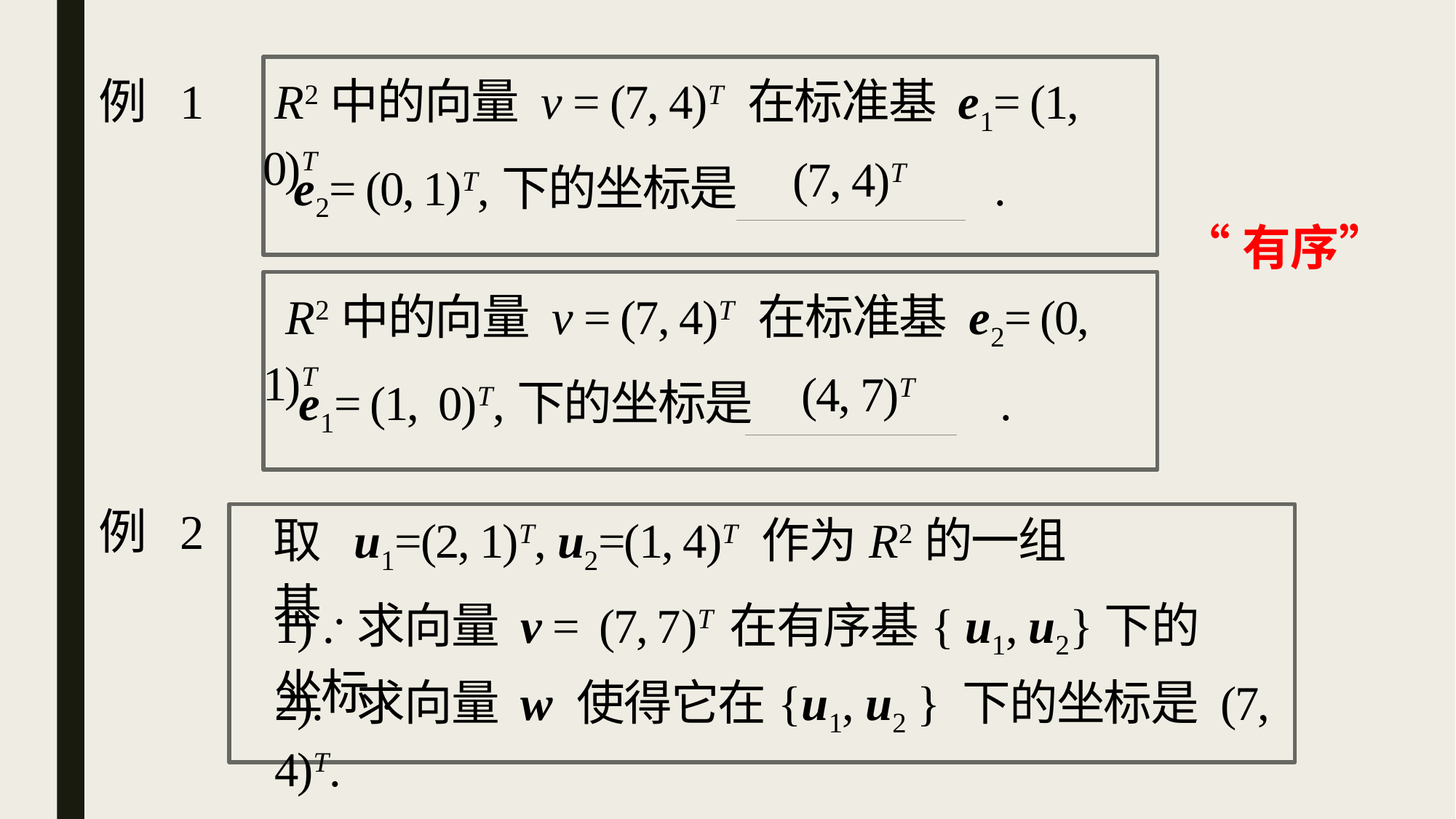

例  1
 R2中的向量 v = (7, 4)T 在标准基 e1= (1,  0)T
(7, 4)T
e2= (0, 1)T,下的坐标是                          .
“有序”

  R2中的向量 v = (7, 4)T 在标准基 e2= (0, 1)T
(4, 7)T
e1= (1,  0)T,下的坐标是                         .
例  2

取  u1=(2, 1)T, u2=(1, 4)T 作为R2的一组基.
1) . 求向量 v =  (7, 7)T 在有序基{ u1, u2}下的坐标.
2).  求向量 w 使得它在{u1, u2 } 下的坐标是 (7, 4)T.